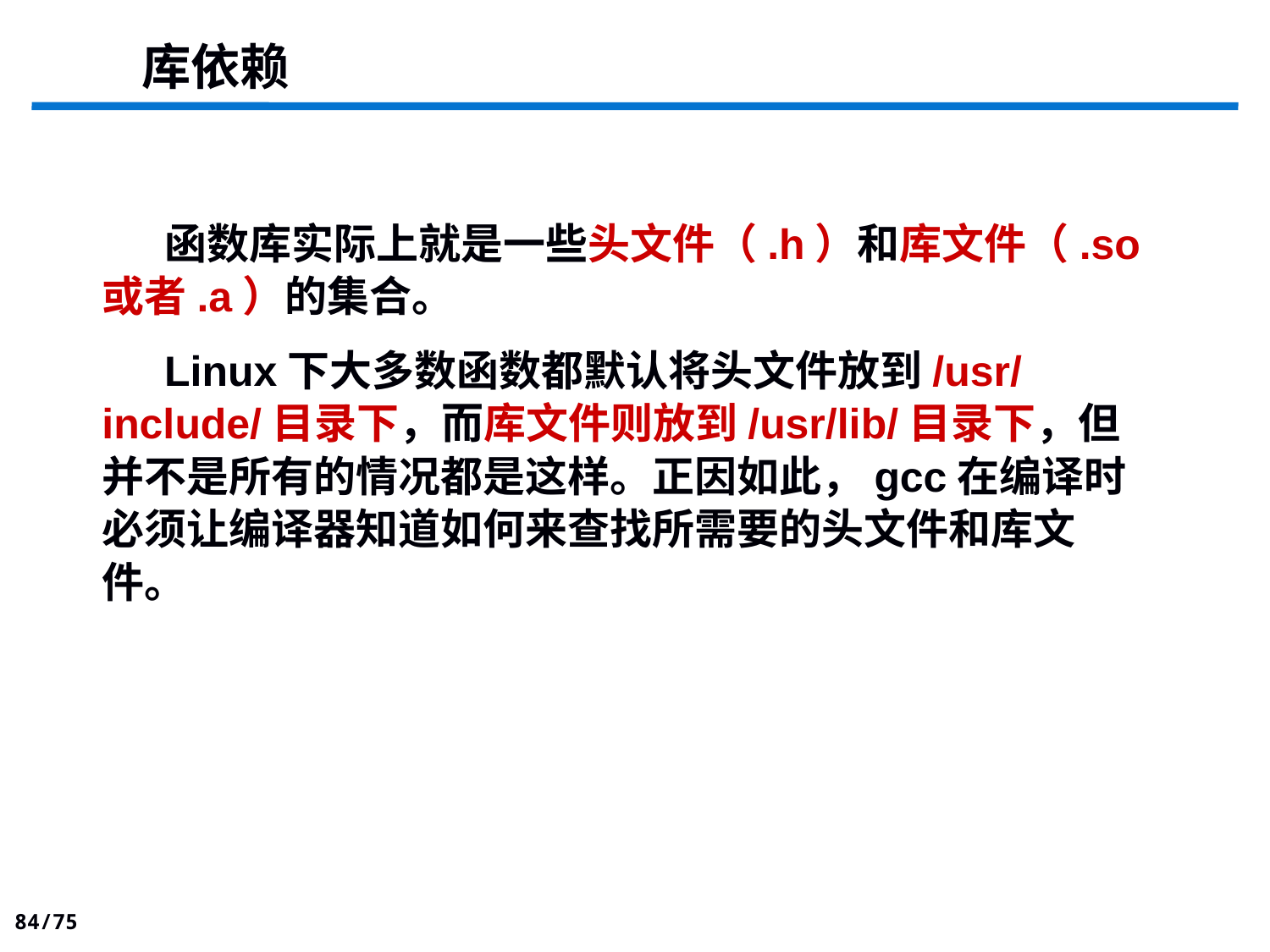

库依赖
函数库实际上就是一些头文件（.h）和库文件（.so或者.a）的集合。
Linux下大多数函数都默认将头文件放到/usr/include/目录下，而库文件则放到/usr/lib/目录下，但并不是所有的情况都是这样。正因如此，gcc在编译时必须让编译器知道如何来查找所需要的头文件和库文件。